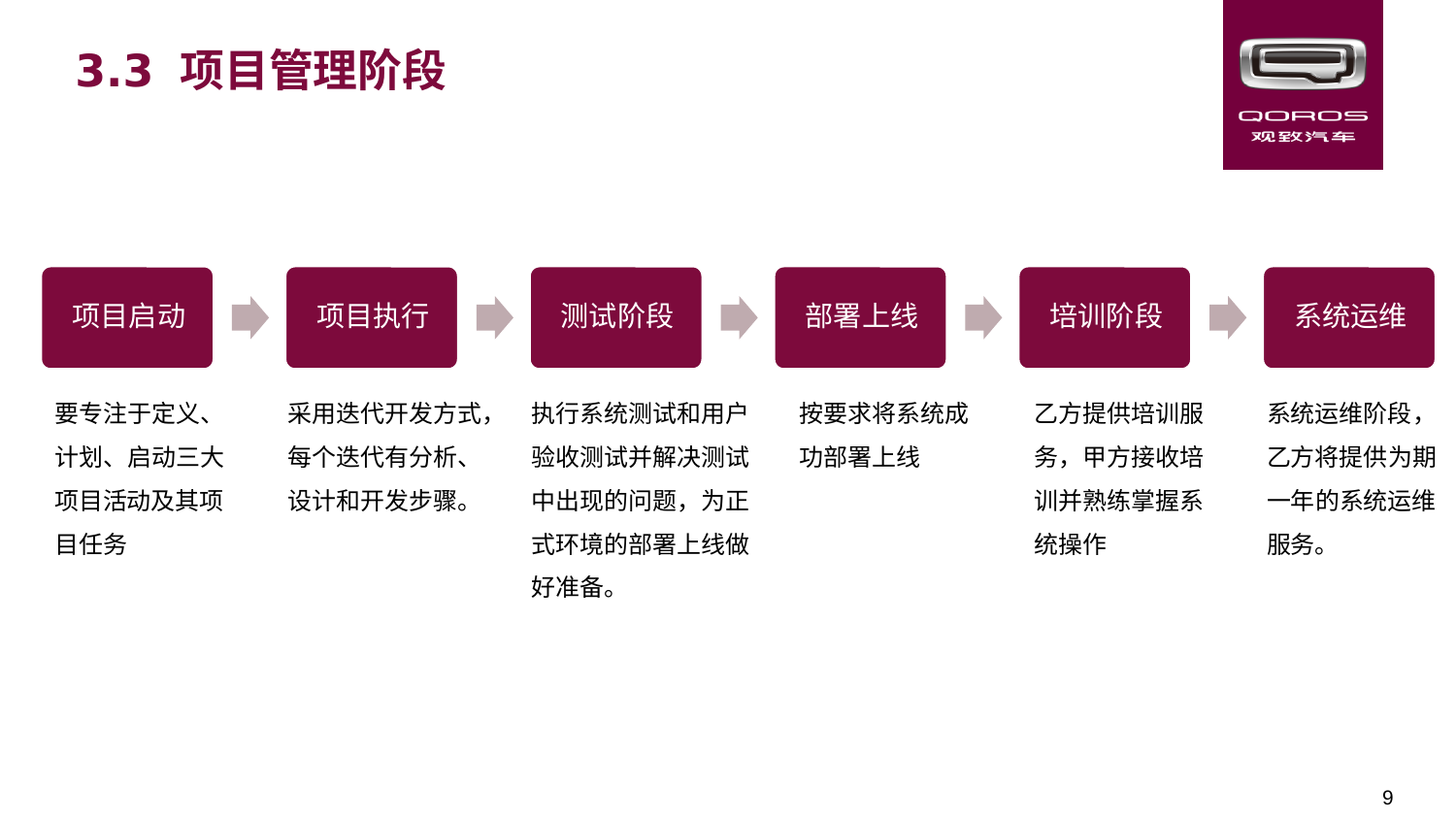

# 3.3 项目管理阶段
项目启动

项目执行

测试阶段

部署上线

培训阶段

系统运维
要专注于定义、计划、启动三大项目活动及其项目任务
采用迭代开发方式，每个迭代有分析、设计和开发步骤。
执行系统测试和用户验收测试并解决测试中出现的问题，为正式环境的部署上线做好准备。
按要求将系统成功部署上线
乙方提供培训服务，甲方接收培训并熟练掌握系统操作
系统运维阶段，乙方将提供为期一年的系统运维服务。
9